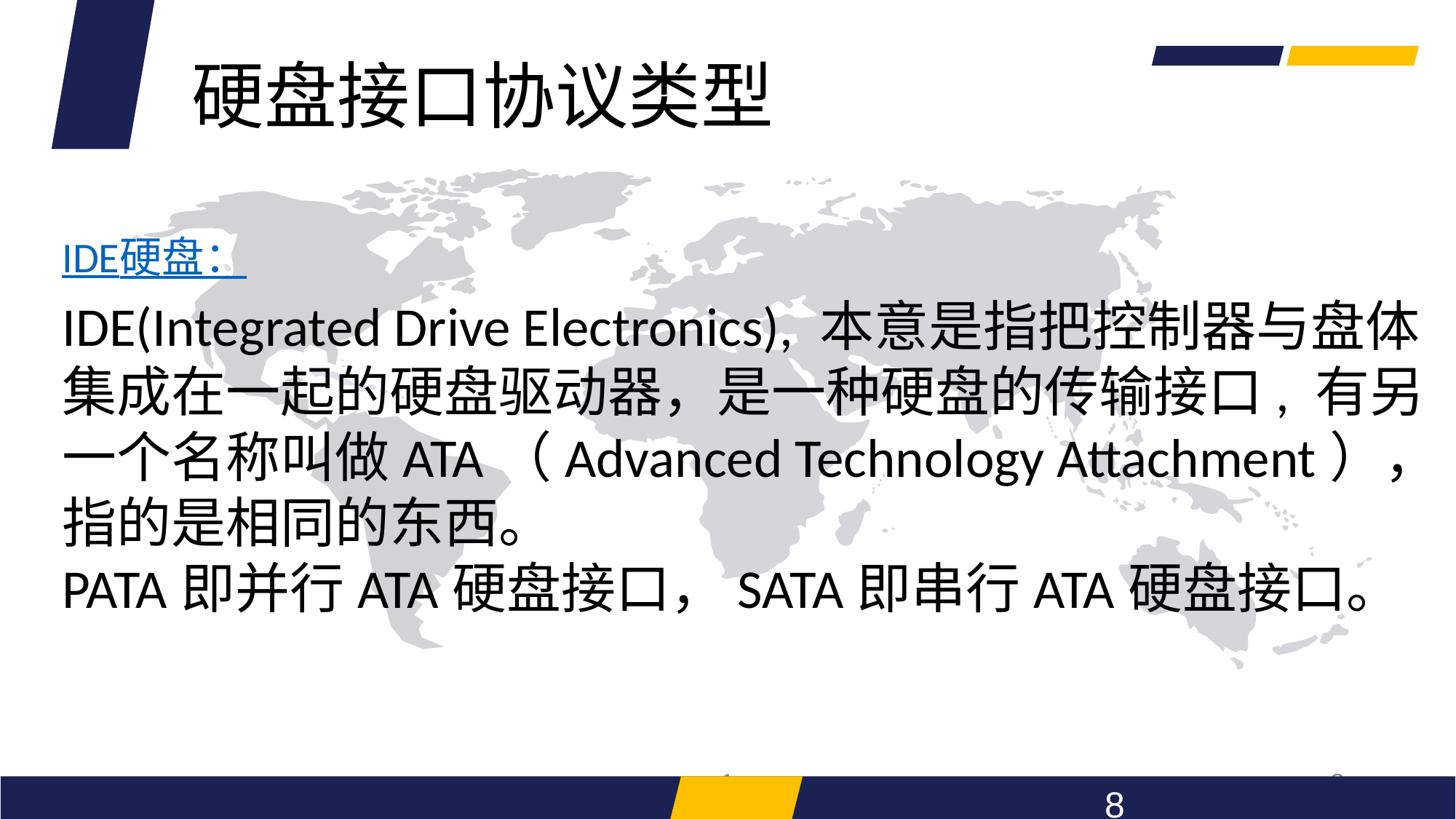

硬盘接口协议类型

IDE硬盘：
IDE(Integrated Drive Electronics), 本意是指把控制器与盘体集成在一起的硬盘驱动器，是一种硬盘的传输接口, 有另一个名称叫做ATA（Advanced Technology Attachment），指的是相同的东西。
PATA即并行ATA硬盘接口，SATA即串行ATA硬盘接口。

1
8
8